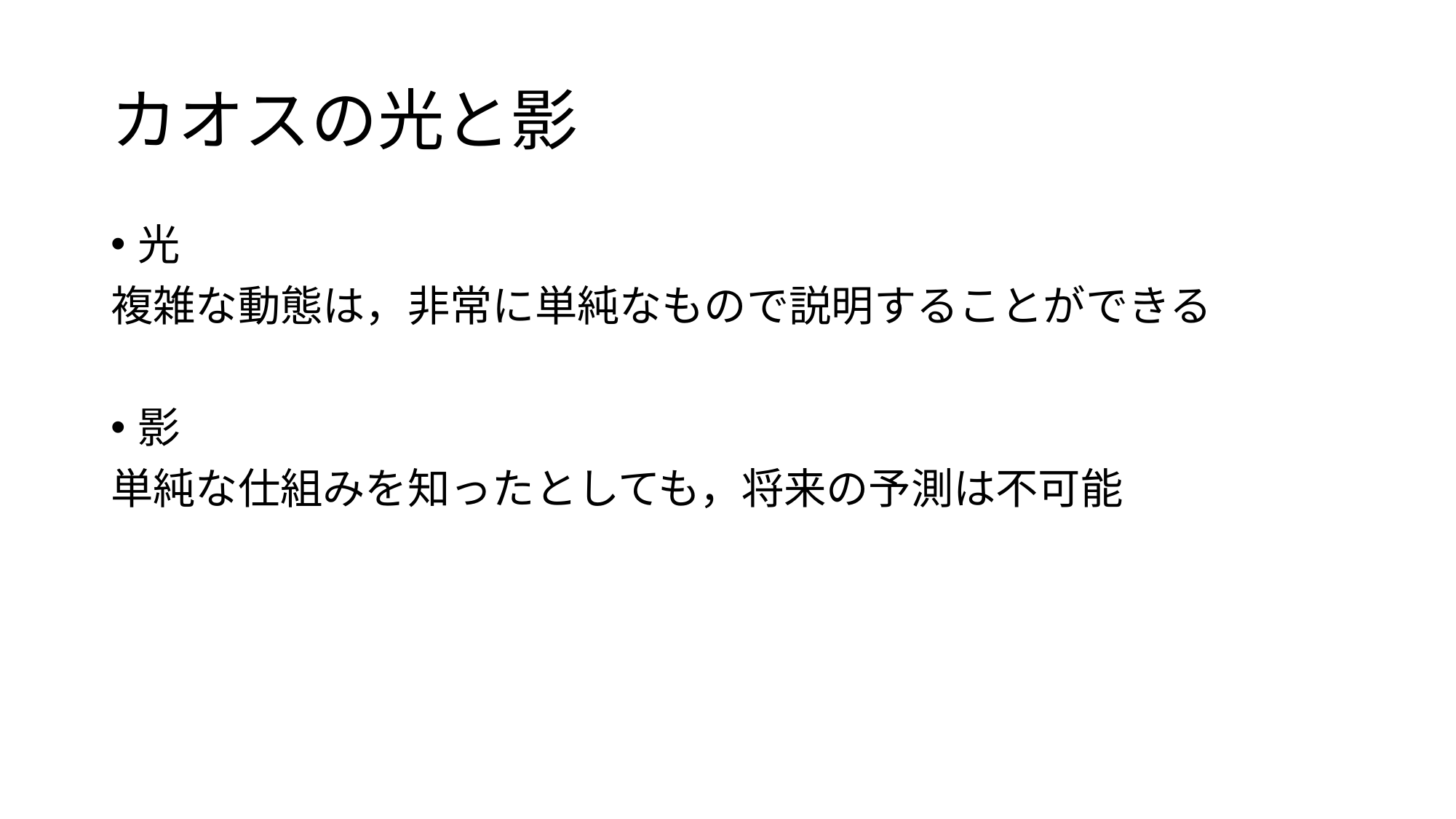

# カオスの光と影
光
複雑な動態は，非常に単純なもので説明することができる

影
単純な仕組みを知ったとしても，将来の予測は不可能